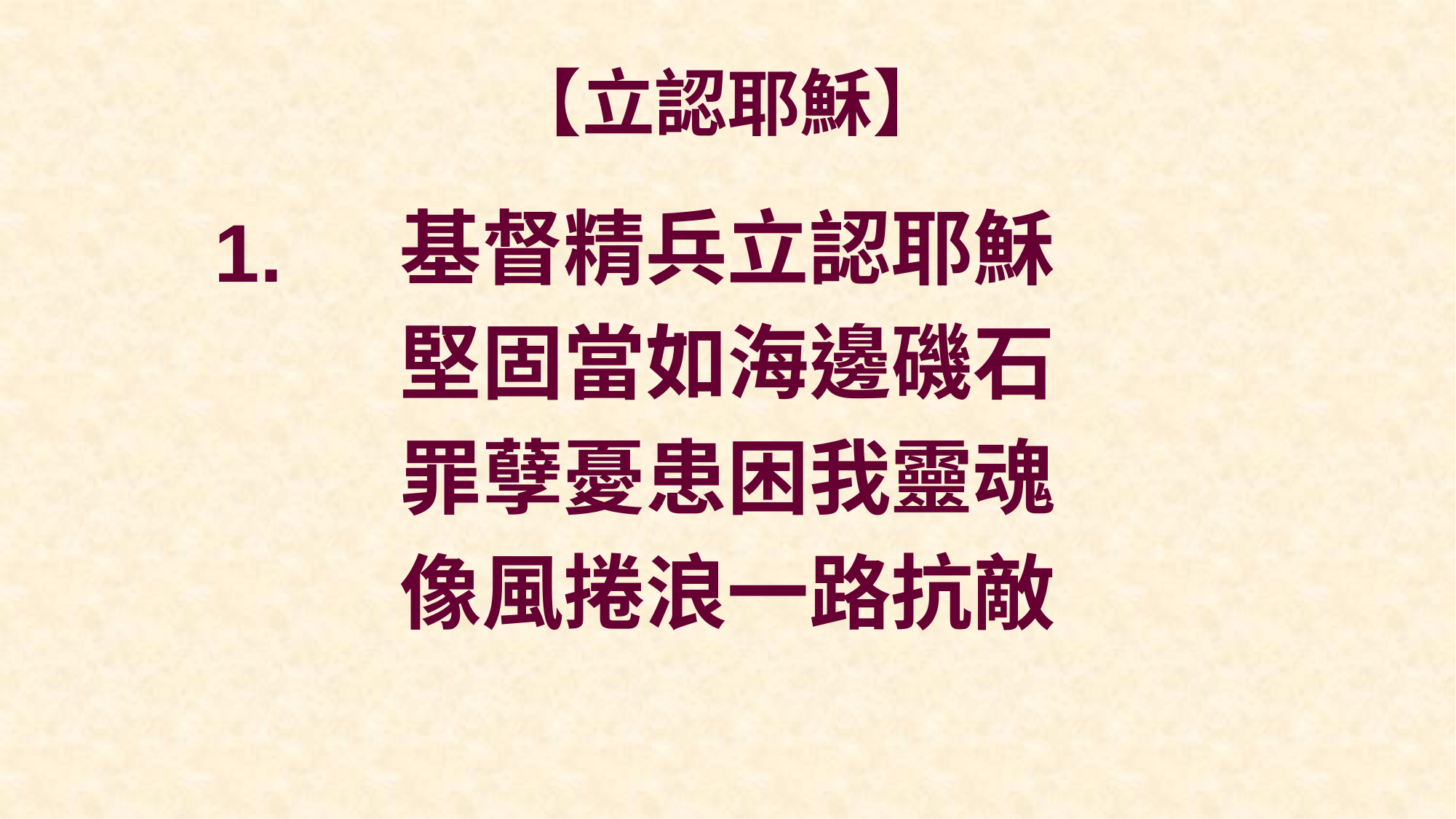

# 【立認耶穌】
基督精兵立認耶穌
堅固當如海邊磯石
罪孽憂患困我靈魂
像風捲浪一路抗敵
1.